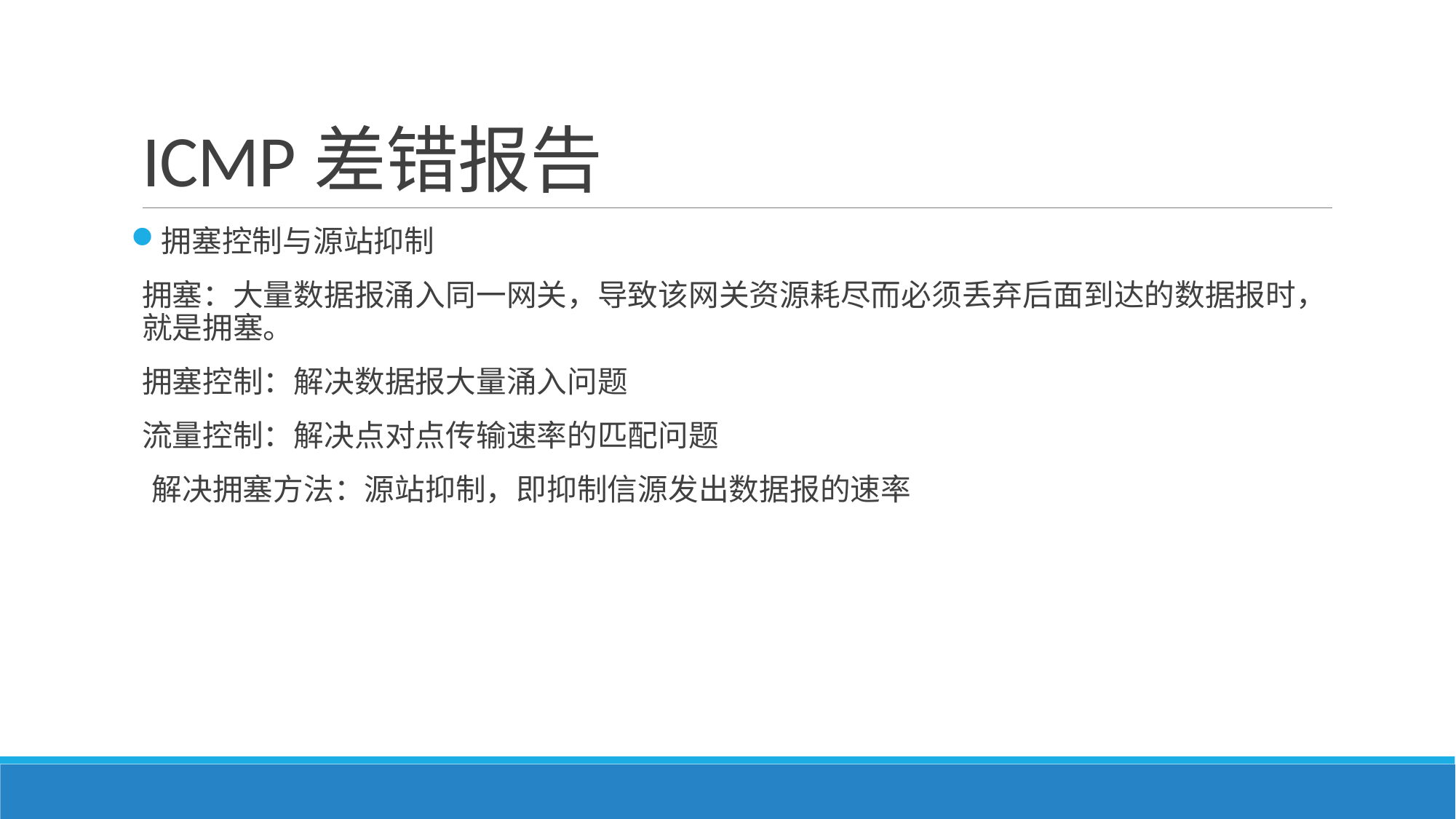

# ICMP差错报告
拥塞控制与源站抑制
拥塞：大量数据报涌入同一网关，导致该网关资源耗尽而必须丢弃后面到达的数据报时，就是拥塞。
拥塞控制：解决数据报大量涌入问题
流量控制：解决点对点传输速率的匹配问题
  解决拥塞方法：源站抑制，即抑制信源发出数据报的速率